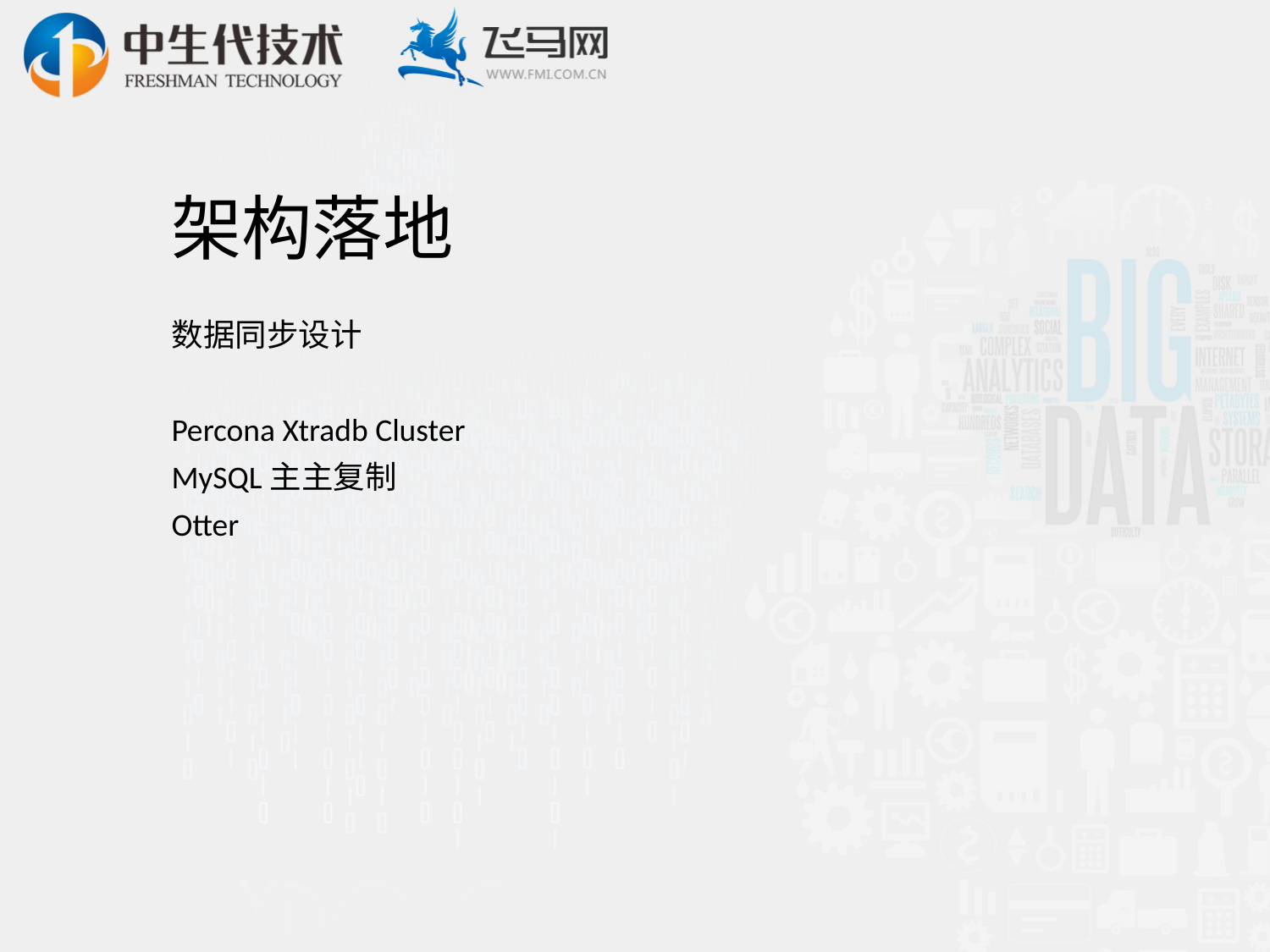

# 架构落地
数据同步设计

Percona Xtradb Cluster
MySQL主主复制
Otter